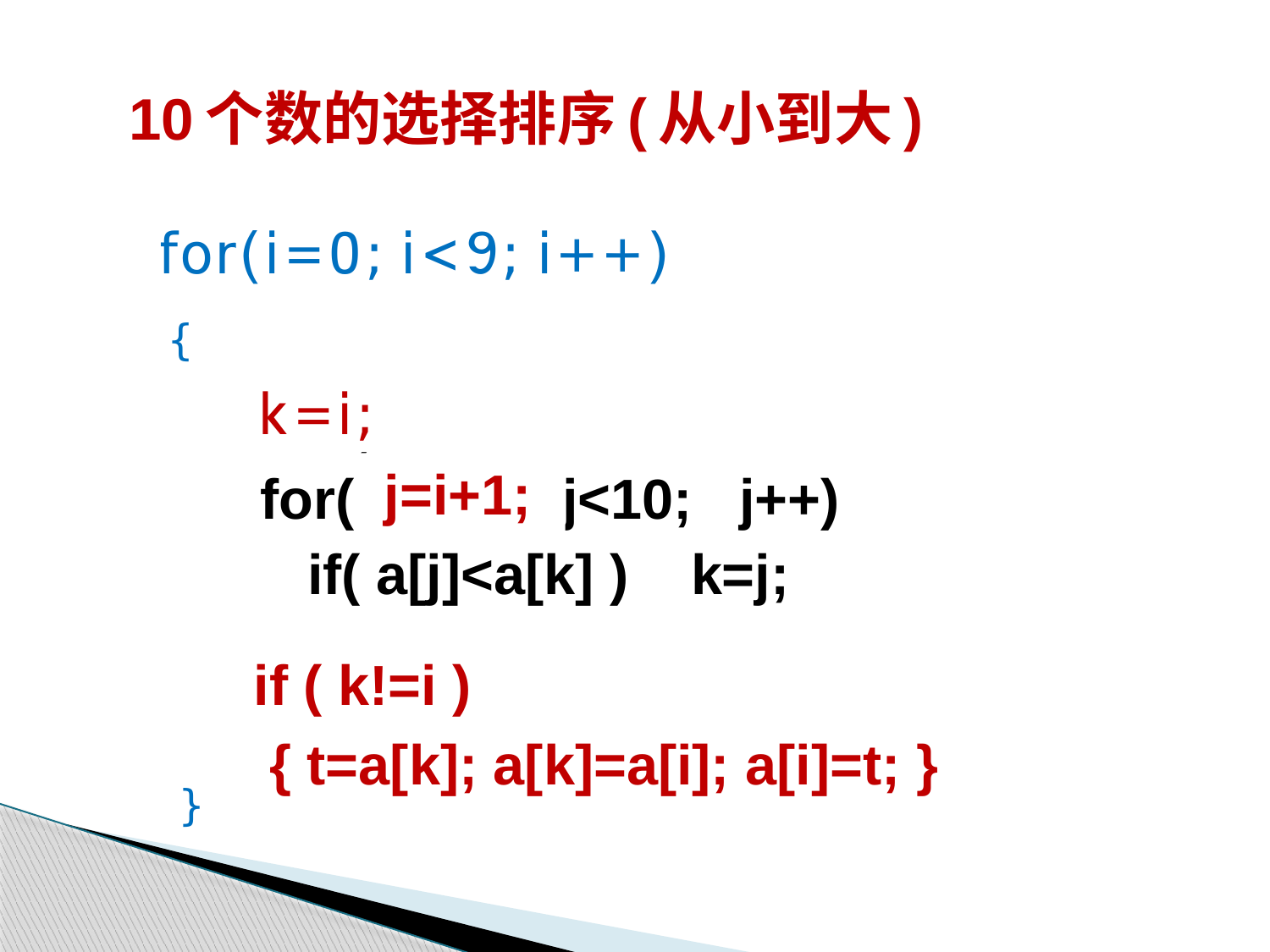

# 10个数的选择排序(从小到大)
for(i=0; i<9; i++)
{
}
k=i;
k=0;
for(  j=1;     j<10;   j++)
   if( a[j]<a[k] )    k=j;
j=i+1;
if ( k!=i )
 { t=a[k]; a[k]=a[i]; a[i]=t; }
if ( k!=0 )
 { t=a[k]; a[k]=a[0]; a[0]=t; }